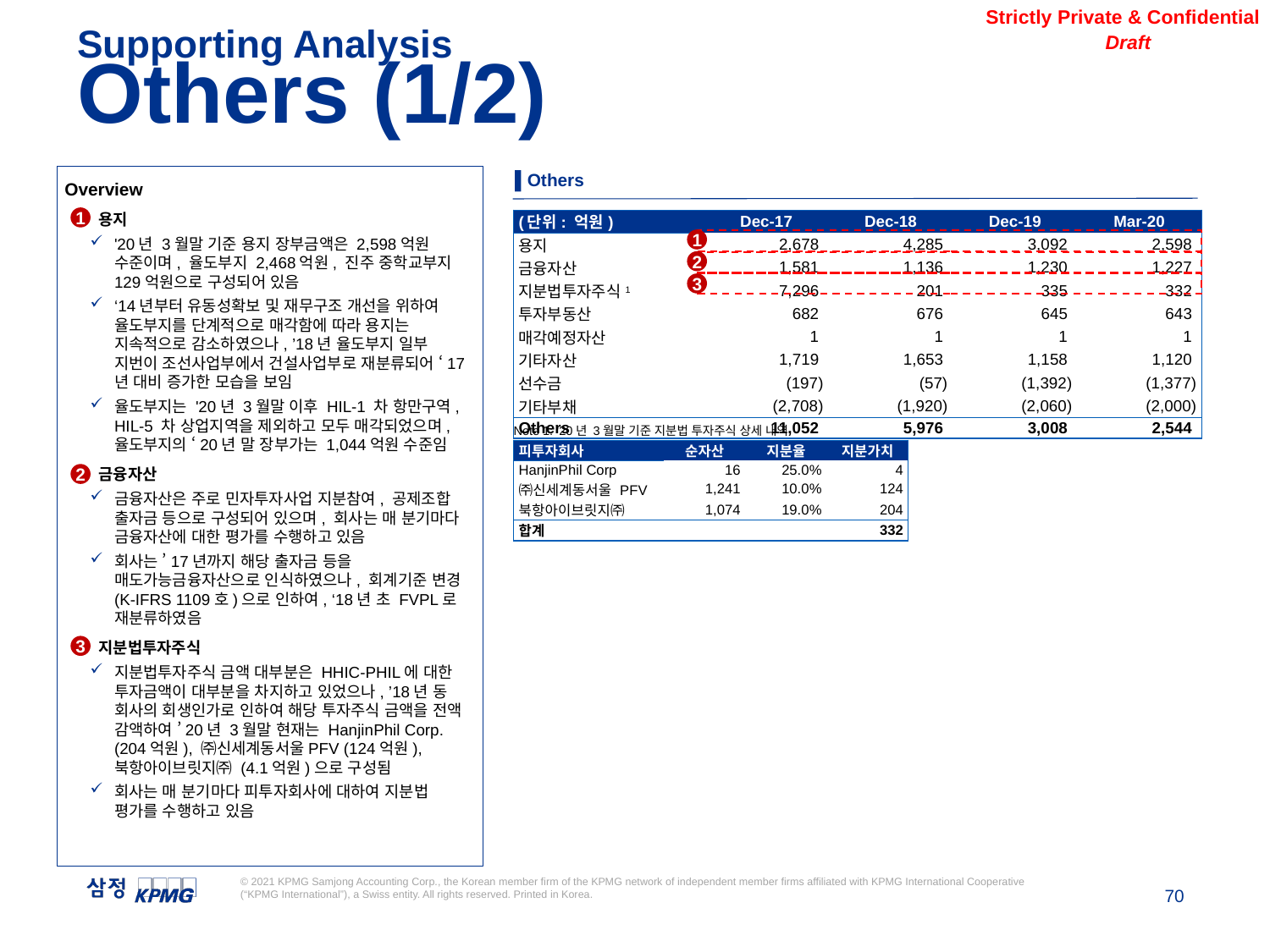

Supporting Analysis
Others (1/2)
▌Others
Overview
용지
'20년 3월말 기준 용지 장부금액은 2,598억원 수준이며, 율도부지 2,468억원, 진주 중학교부지 129억원으로 구성되어 있음
‘14년부터 유동성확보 및 재무구조 개선을 위하여 율도부지를 단계적으로 매각함에 따라 용지는 지속적으로 감소하였으나, ’18년 율도부지 일부 지번이 조선사업부에서 건설사업부로 재분류되어 ‘17년 대비 증가한 모습을 보임
율도부지는 '20년 3월말 이후 HIL-1 차 항만구역, HIL-5 차 상업지역을 제외하고 모두 매각되었으며, 율도부지의 ‘20년 말 장부가는 1,044억원 수준임
금융자산
금융자산은 주로 민자투자사업 지분참여, 공제조합 출자금 등으로 구성되어 있으며, 회사는 매 분기마다 금융자산에 대한 평가를 수행하고 있음
회사는 ’17년까지 해당 출자금 등을 매도가능금융자산으로 인식하였으나, 회계기준 변경(K-IFRS 1109호)으로 인하여, ‘18년 초 FVPL로 재분류하였음
지분법투자주식
지분법투자주식 금액 대부분은 HHIC-PHIL에 대한 투자금액이 대부분을 차지하고 있었으나, ’18년 동 회사의 회생인가로 인하여 해당 투자주식 금액을 전액 감액하여 ’20년 3월말 현재는 HanjinPhil Corp.(204억원), ㈜신세계동서울PFV (124억원), 북항아이브릿지㈜ (4.1억원)으로 구성됨
회사는 매 분기마다 피투자회사에 대하여 지분법 평가를 수행하고 있음

1
| (단위: 억원) | Dec-17 | Dec-18 | Dec-19 | Mar-20 |
| --- | --- | --- | --- | --- |
| 용지 | 2,678 | 4,285 | 3,092 | 2,598 |
| 금융자산 | 1,581 | 1,136 | 1,230 | 1,227 |
| 지분법투자주식1 | 7,296 | 201 | 335 | 332 |
| 투자부동산 | 682 | 676 | 645 | 643 |
| 매각예정자산 | 1 | 1 | 1 | 1 |
| 기타자산 | 1,719 | 1,653 | 1,158 | 1,120 |
| 선수금 | (197) | (57) | (1,392) | (1,377) |
| 기타부채 | (2,708) | (1,920) | (2,060) | (2,000) |
| Others | 11,052 | 5,976 | 3,008 | 2,544 |
1

2

3
Note 1: ‘20년 3월말 기준 지분법 투자주식 상세 내역
| 피투자회사 | 순자산 | 지분율 | 지분가치 |
| --- | --- | --- | --- |
| HanjinPhil Corp | 16 | 25.0% | 4 |
| ㈜신세계동서울 PFV | 1,241 | 10.0% | 124 |
| 북항아이브릿지㈜ | 1,074 | 19.0% | 204 |
| 합계 |  |  | 332 |
2
3